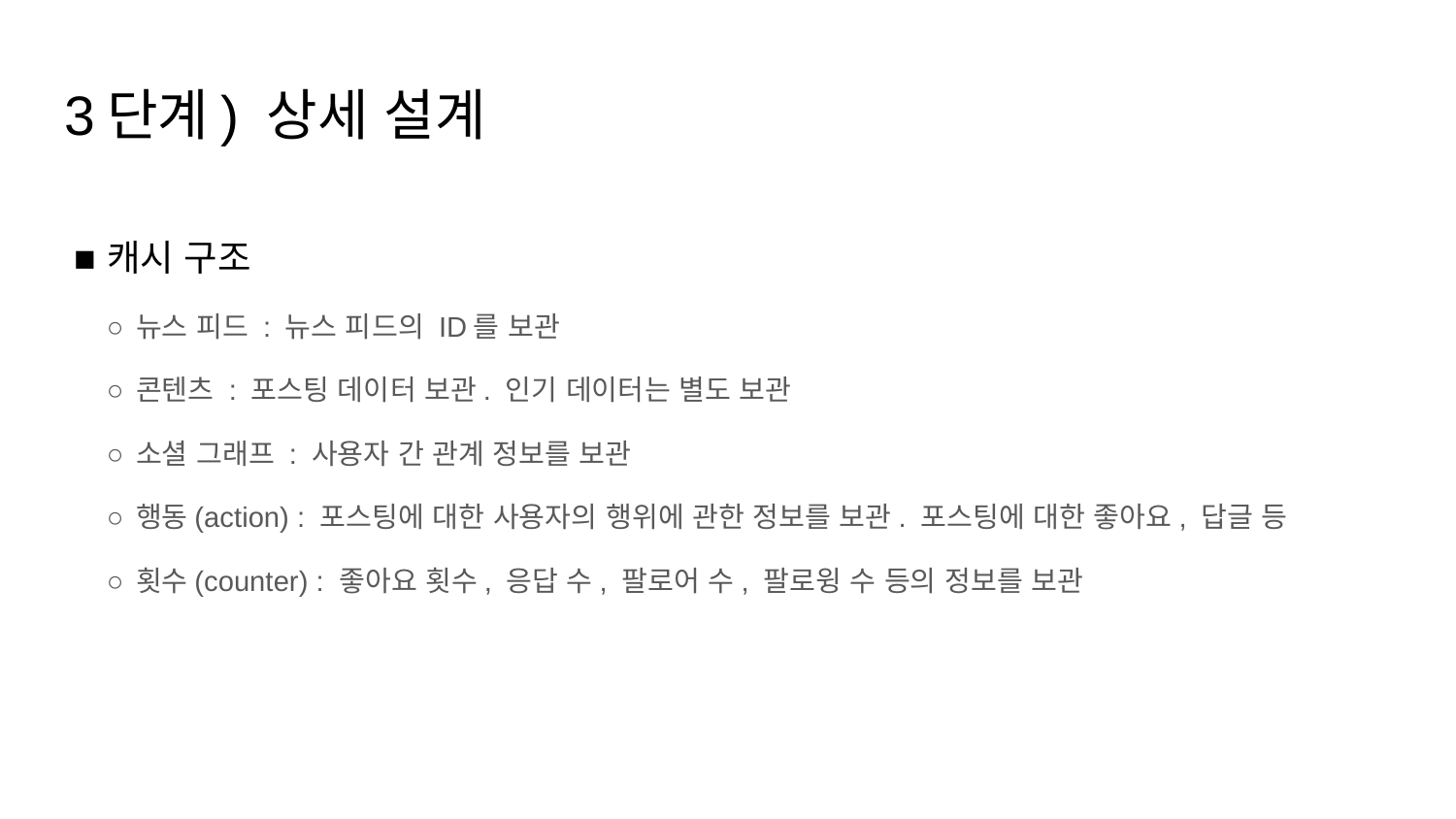

# 3단계) 상세 설계
캐시 구조
뉴스 피드 : 뉴스 피드의 ID를 보관
콘텐츠 : 포스팅 데이터 보관. 인기 데이터는 별도 보관
소셜 그래프 : 사용자 간 관계 정보를 보관
행동(action) : 포스팅에 대한 사용자의 행위에 관한 정보를 보관. 포스팅에 대한 좋아요, 답글 등
횟수(counter) : 좋아요 횟수, 응답 수, 팔로어 수, 팔로윙 수 등의 정보를 보관